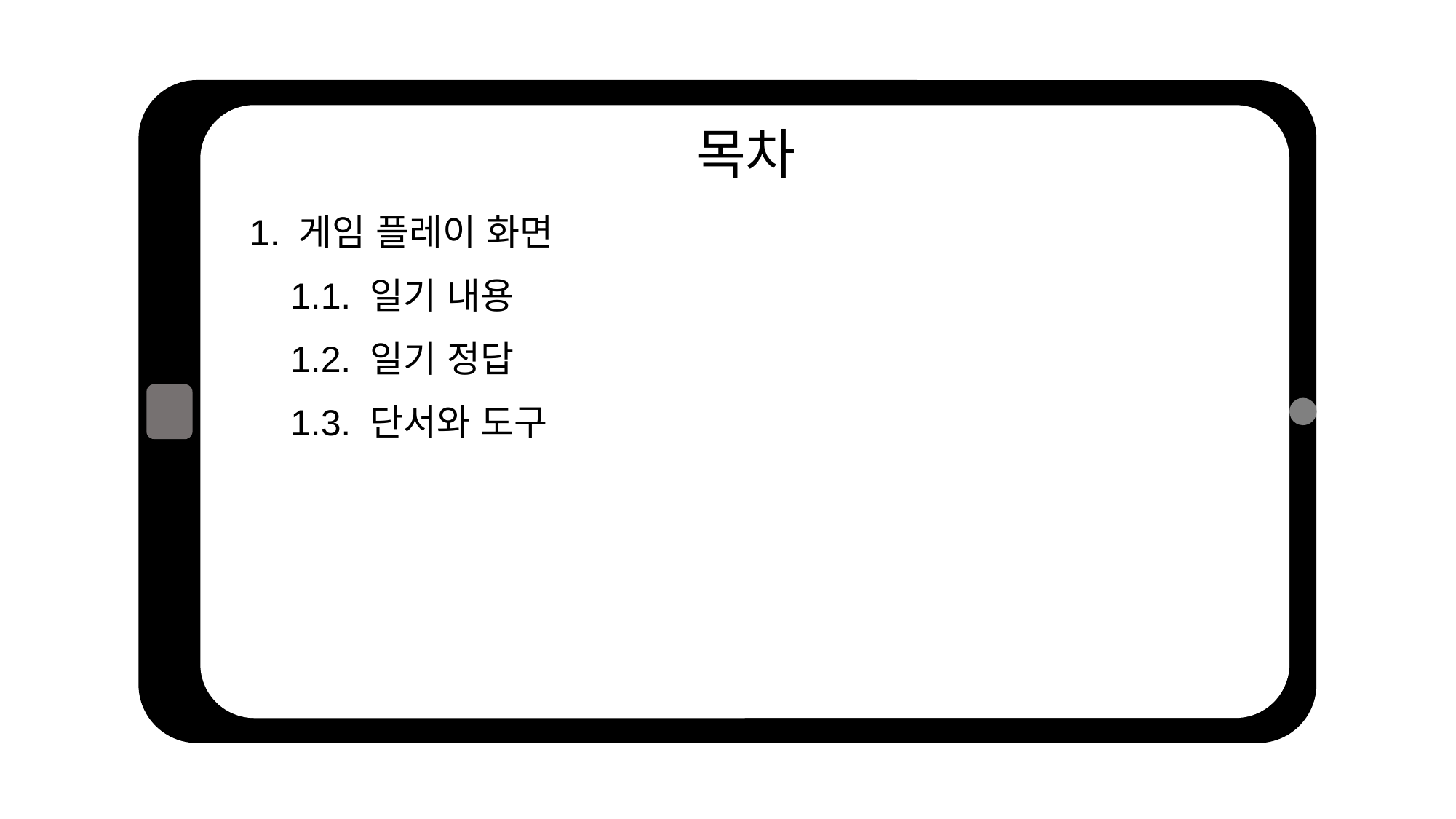

# 목차
1. 게임 플레이 화면
    1.1. 일기 내용
    1.2. 일기 정답
    1.3. 단서와 도구